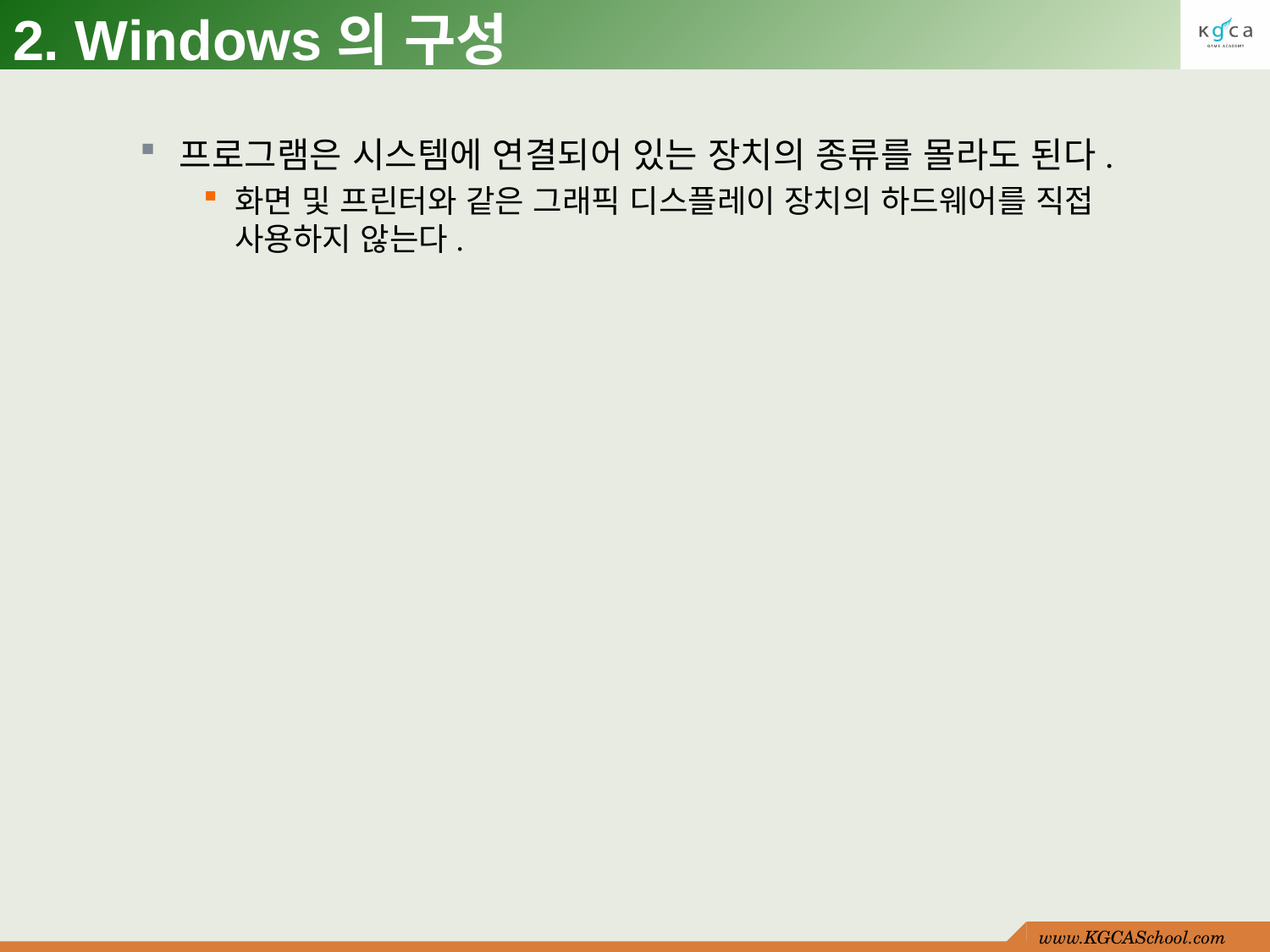

# 2. Windows의 구성
프로그램은 시스템에 연결되어 있는 장치의 종류를 몰라도 된다.
화면 및 프린터와 같은 그래픽 디스플레이 장치의 하드웨어를 직접 사용하지 않는다.